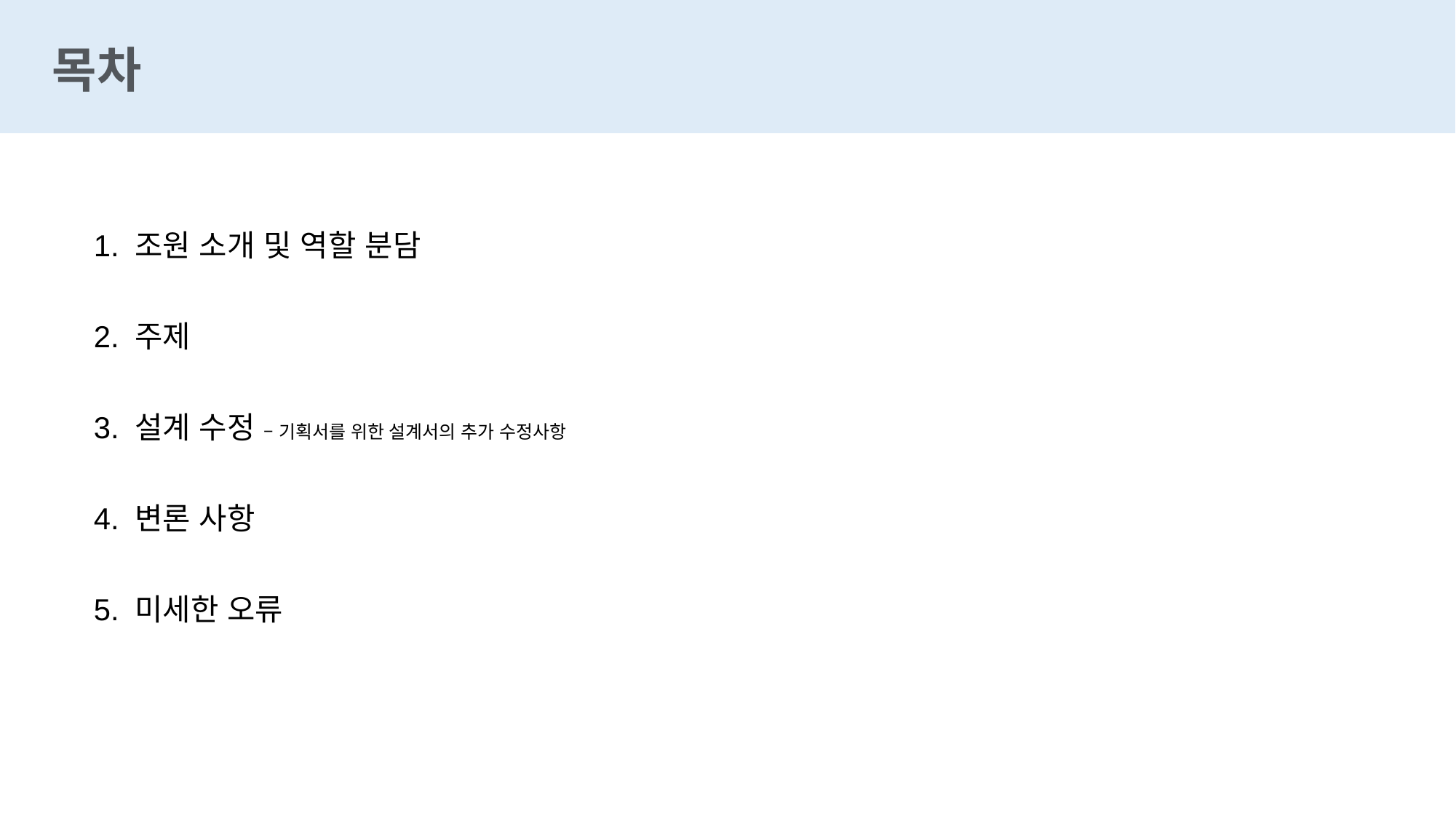

목차
조원 소개 및 역할 분담
주제
설계 수정 – 기획서를 위한 설계서의 추가 수정사항
변론 사항
미세한 오류